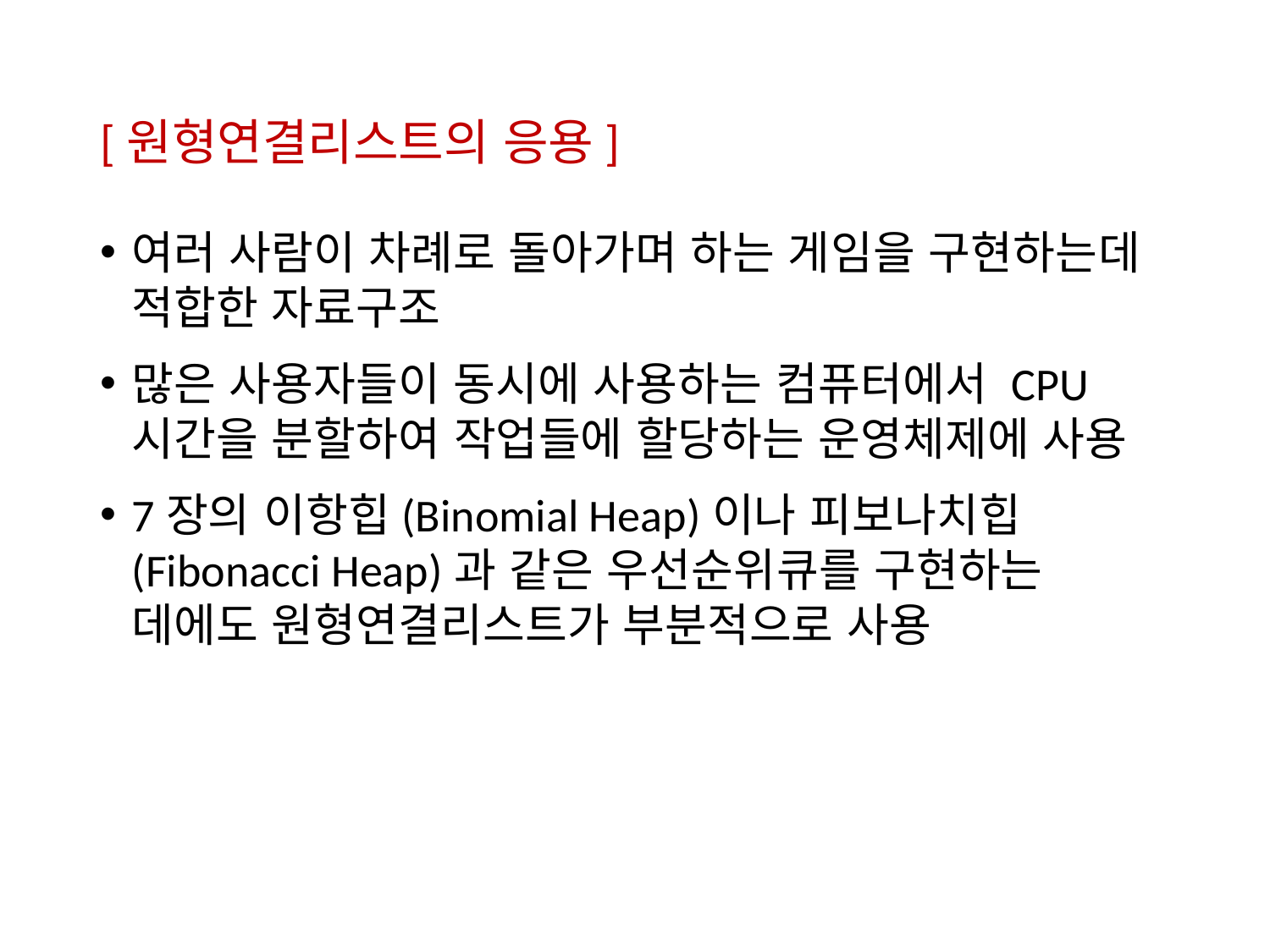

[원형연결리스트의 응용]
여러 사람이 차례로 돌아가며 하는 게임을 구현하는데 적합한 자료구조
많은 사용자들이 동시에 사용하는 컴퓨터에서 CPU 시간을 분할하여 작업들에 할당하는 운영체제에 사용
7장의 이항힙(Binomial Heap)이나 피보나치힙(Fibonacci Heap)과 같은 우선순위큐를 구현하는 데에도 원형연결리스트가 부분적으로 사용